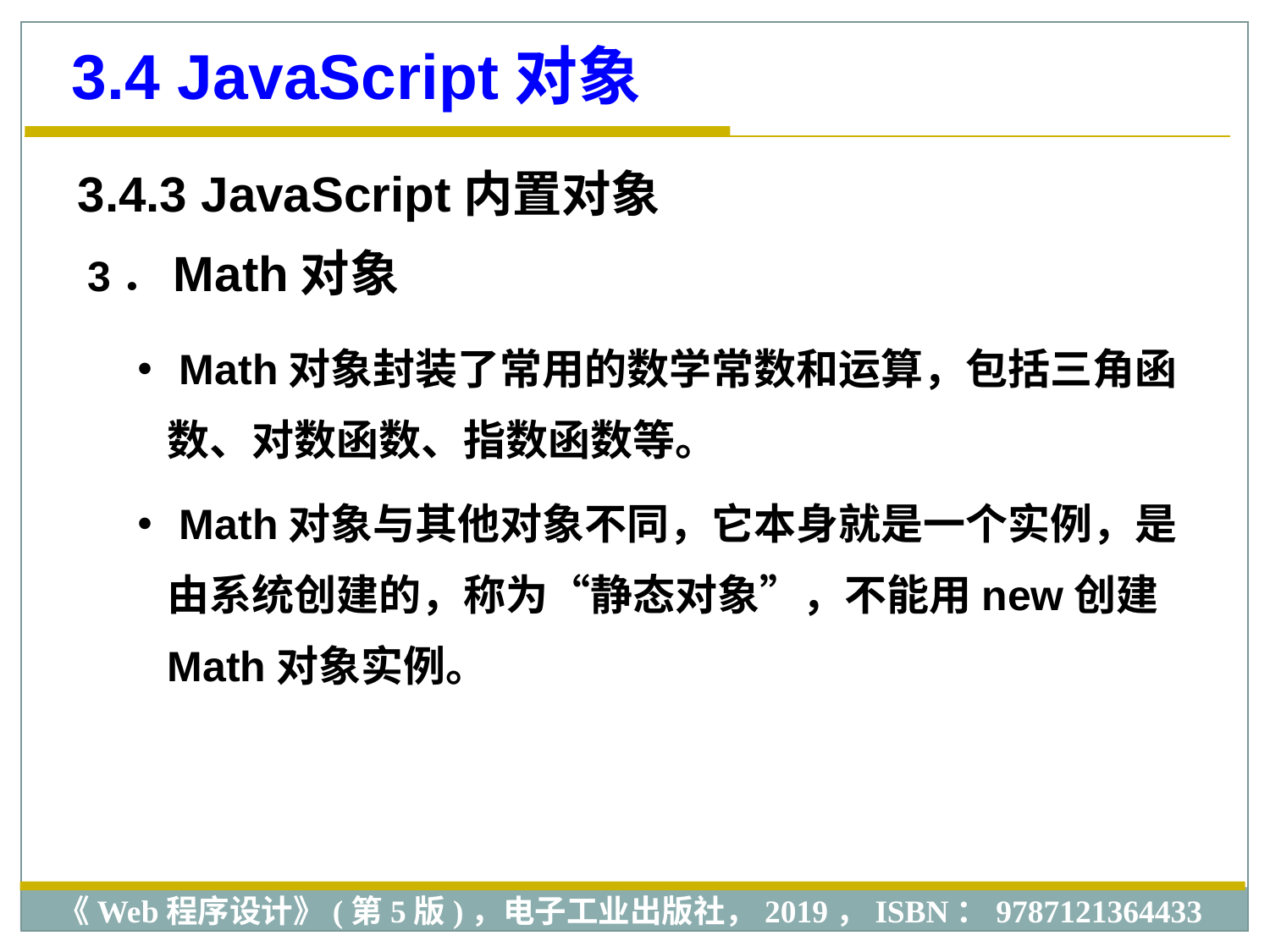

3.4 JavaScript对象
3.4.3 JavaScript内置对象
3．Math对象
 Math对象封装了常用的数学常数和运算，包括三角函数、对数函数、指数函数等。
 Math对象与其他对象不同，它本身就是一个实例，是由系统创建的，称为“静态对象”，不能用new创建Math对象实例。